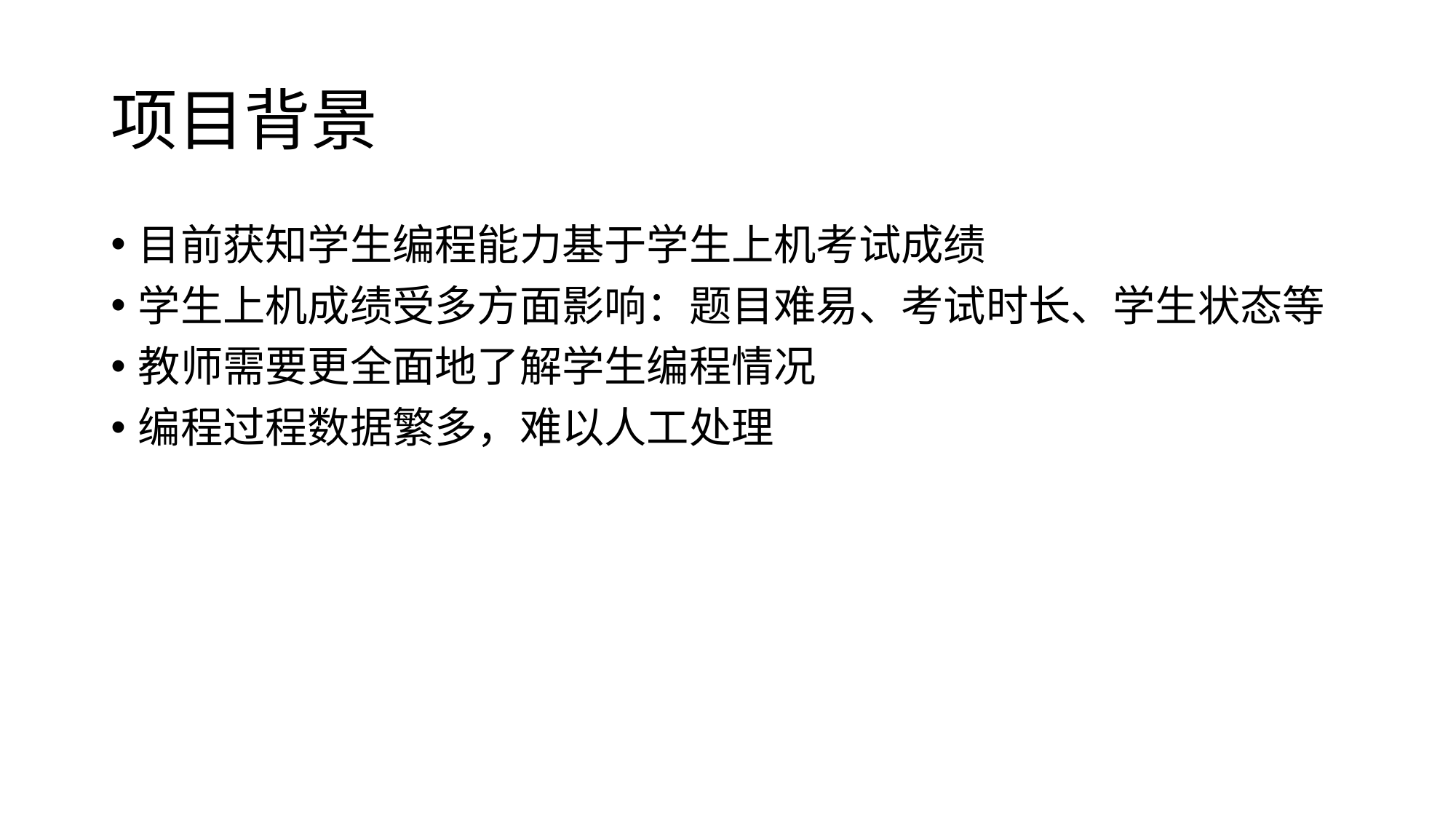

# 项目背景
目前获知学生编程能力基于学生上机考试成绩
学生上机成绩受多方面影响：题目难易、考试时长、学生状态等
教师需要更全面地了解学生编程情况
编程过程数据繁多，难以人工处理